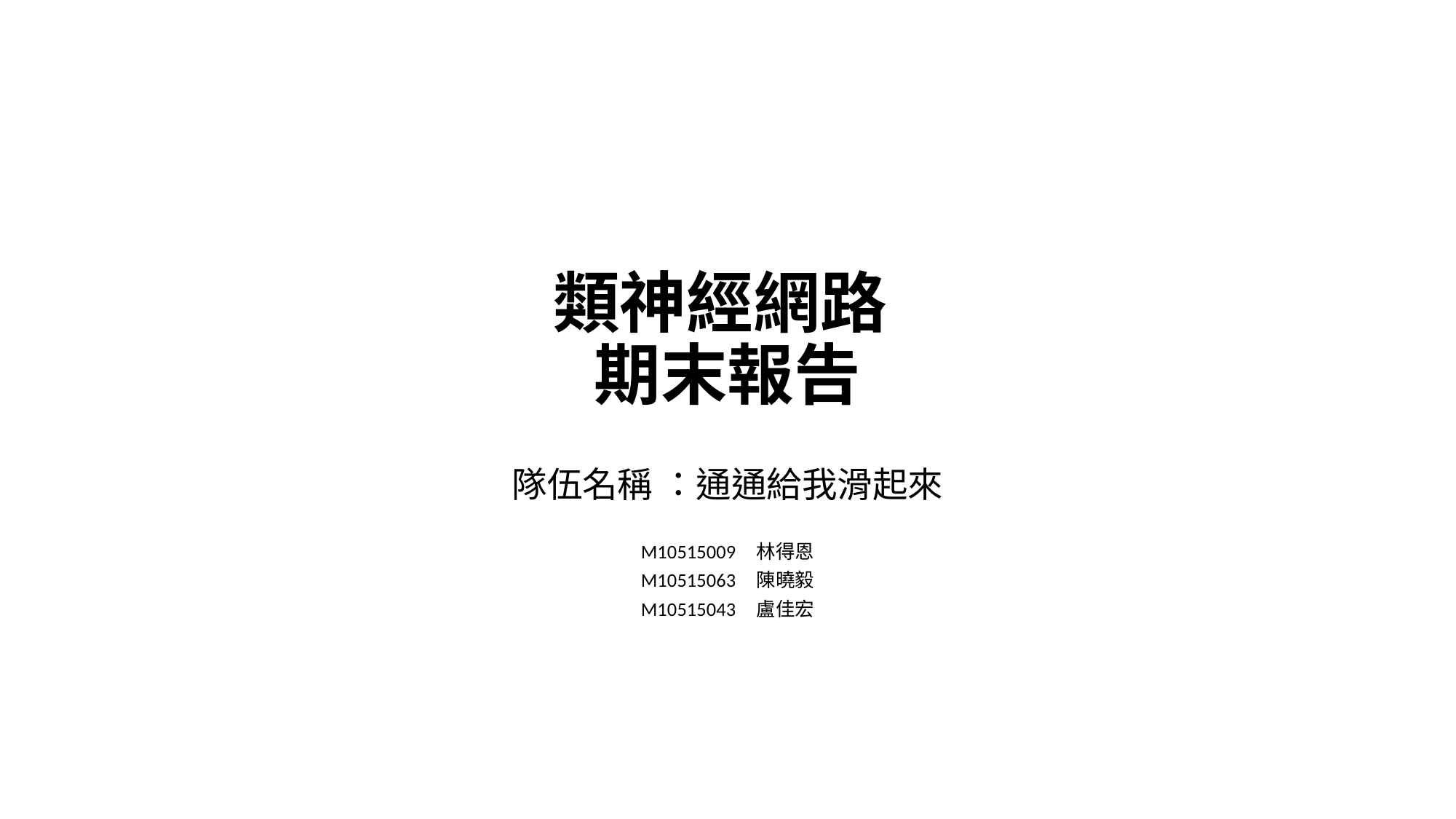

# 類神經網路  期末報告

隊伍名稱 ：通通給我滑起來

M10515009	林得恩
M10515063	陳曉毅
M10515043	盧佳宏